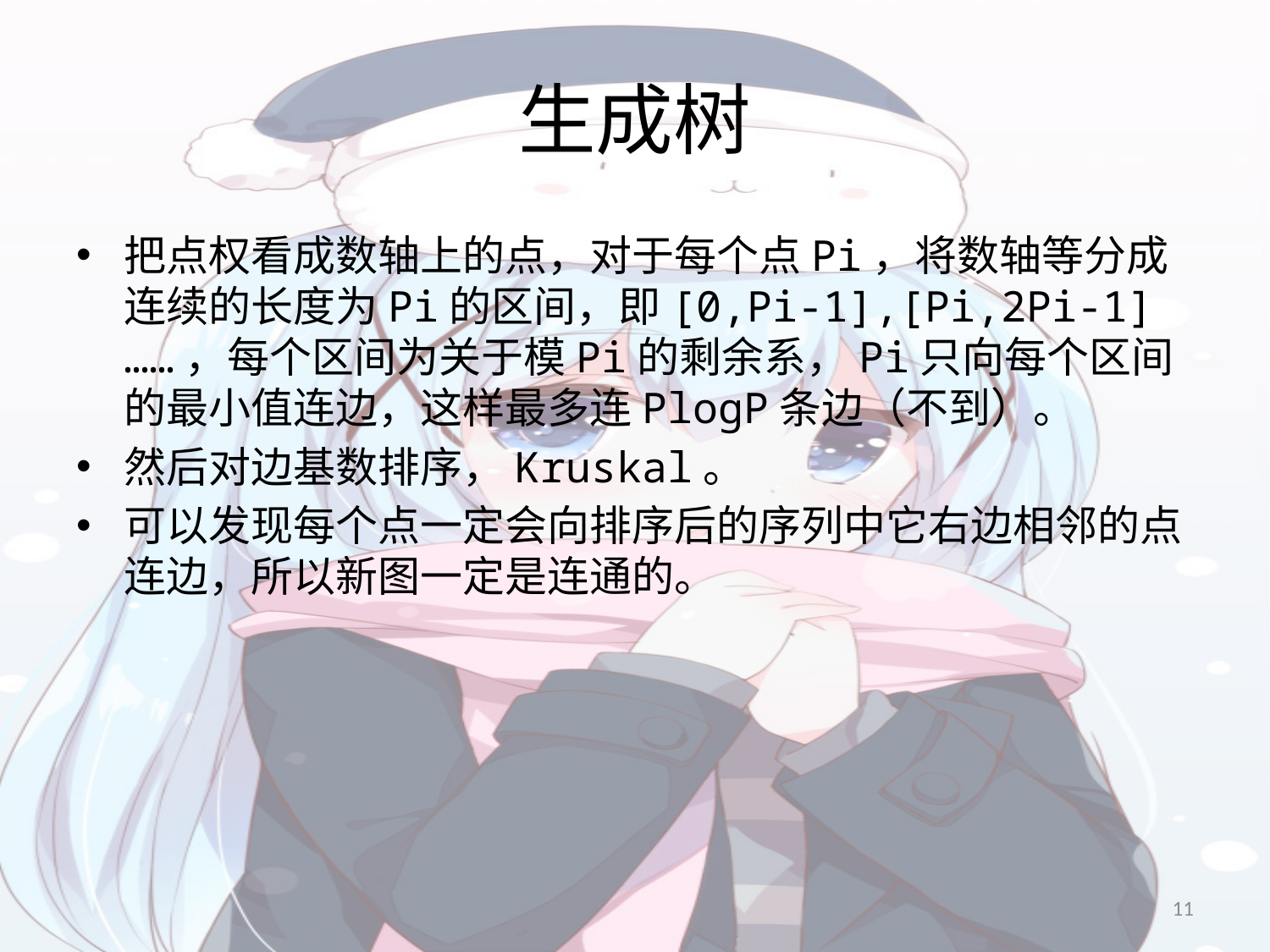

# 生成树
把点权看成数轴上的点，对于每个点Pi，将数轴等分成连续的长度为Pi的区间，即[0,Pi-1],[Pi,2Pi-1]……，每个区间为关于模Pi的剩余系，Pi只向每个区间的最小值连边，这样最多连PlogP条边（不到）。
然后对边基数排序，Kruskal。
可以发现每个点一定会向排序后的序列中它右边相邻的点连边，所以新图一定是连通的。
11